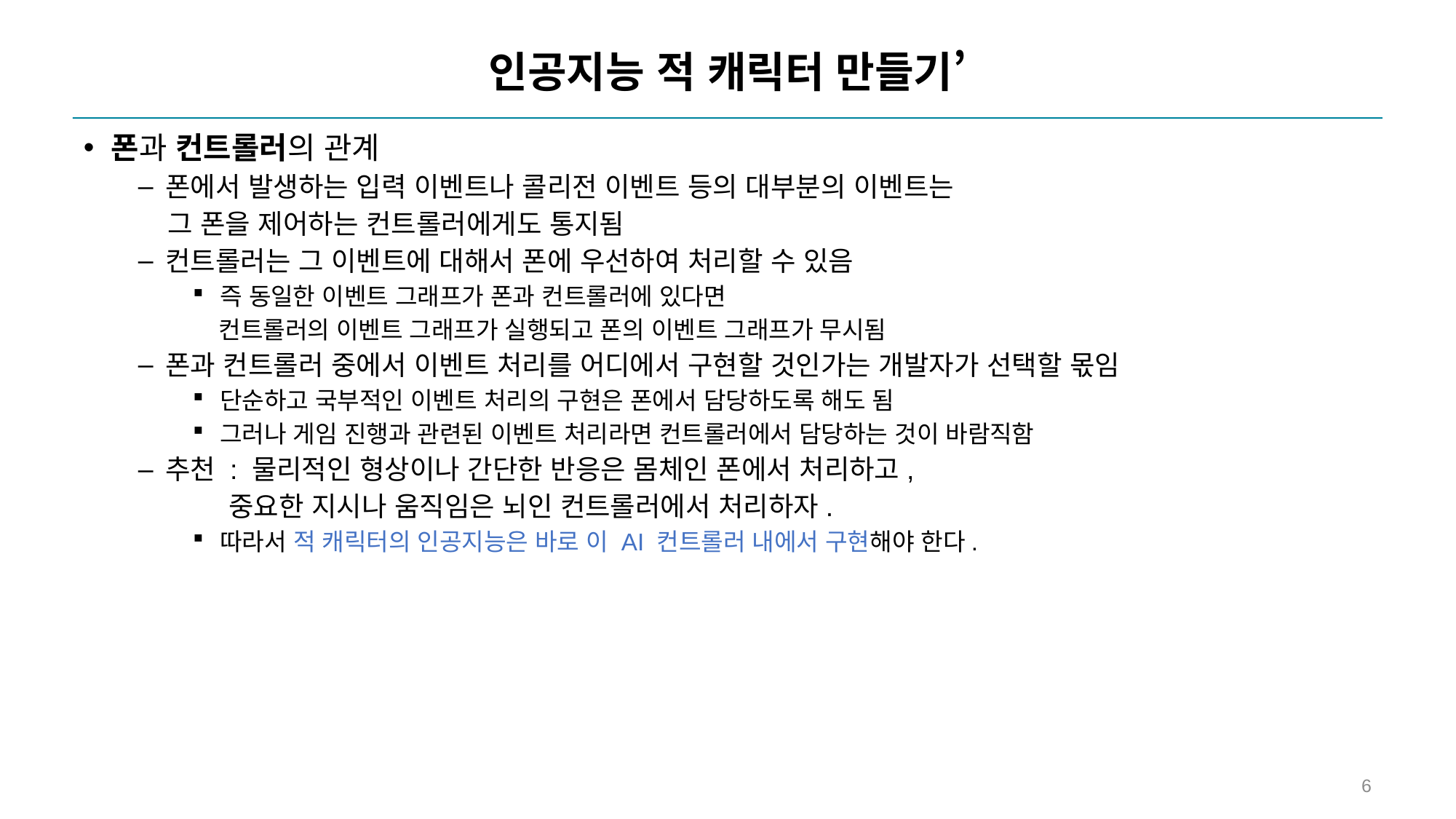

# 인공지능 적 캐릭터 만들기’
폰과 컨트롤러의 관계
폰에서 발생하는 입력 이벤트나 콜리전 이벤트 등의 대부분의 이벤트는
   그 폰을 제어하는 컨트롤러에게도 통지됨
컨트롤러는 그 이벤트에 대해서 폰에 우선하여 처리할 수 있음
즉 동일한 이벤트 그래프가 폰과 컨트롤러에 있다면
   컨트롤러의 이벤트 그래프가 실행되고 폰의 이벤트 그래프가 무시됨
폰과 컨트롤러 중에서 이벤트 처리를 어디에서 구현할 것인가는 개발자가 선택할 몫임
단순하고 국부적인 이벤트 처리의 구현은 폰에서 담당하도록 해도 됨
그러나 게임 진행과 관련된 이벤트 처리라면 컨트롤러에서 담당하는 것이 바람직함
추천 : 물리적인 형상이나 간단한 반응은 몸체인 폰에서 처리하고,
           중요한 지시나 움직임은 뇌인 컨트롤러에서 처리하자.
따라서 적 캐릭터의 인공지능은 바로 이 AI 컨트롤러 내에서 구현해야 한다.

6